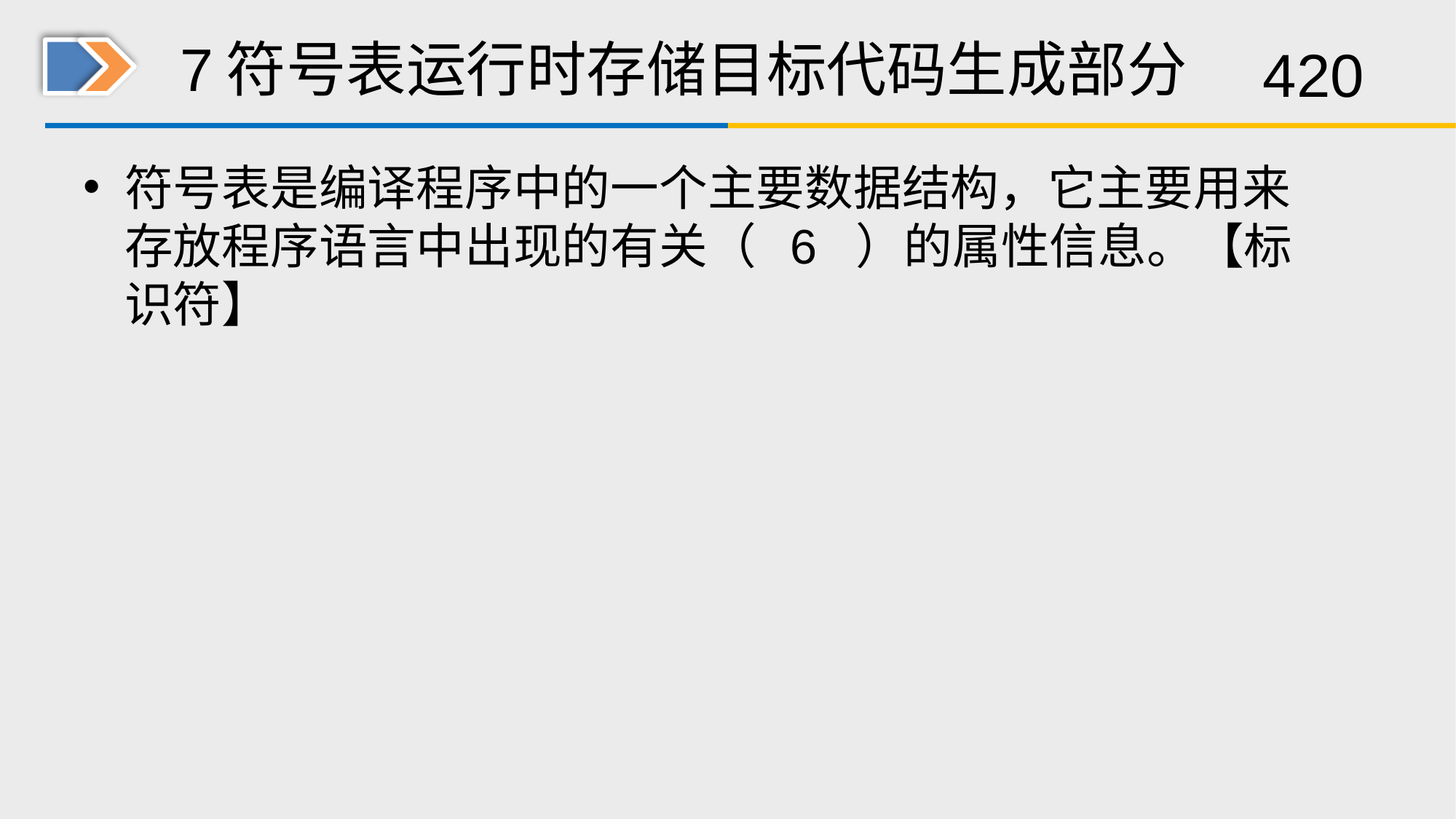

# 7符号表运行时存储目标代码生成部分
420
符号表是编译程序中的一个主要数据结构，它主要用来存放程序语言中出现的有关（  6  ）的属性信息。【标识符】